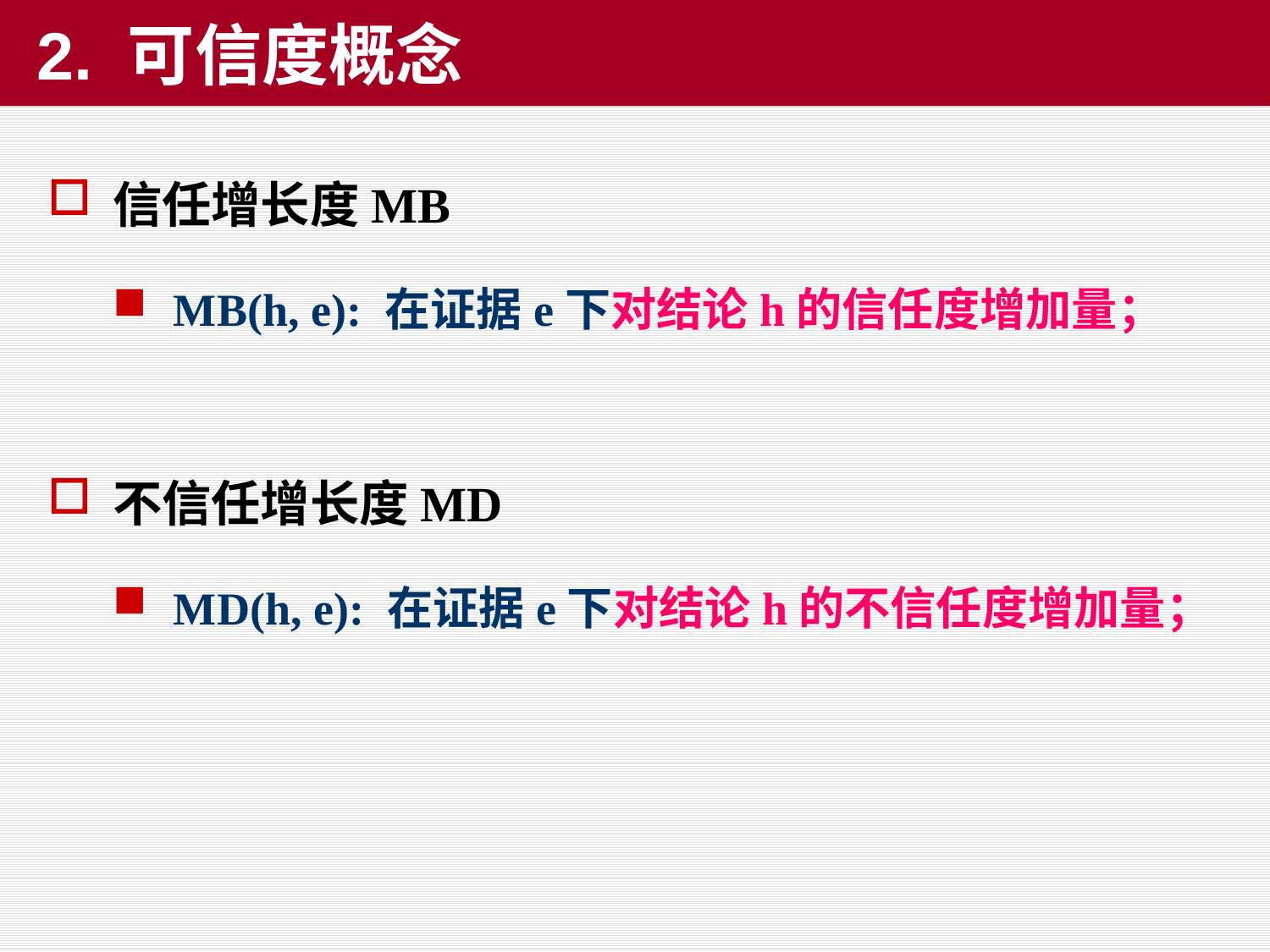

# 2. 可信度概念
信任增长度MB
MB(h, e): 在证据e下对结论h的信任度增加量；

不信任增长度MD
MD(h, e): 在证据e下对结论h的不信任度增加量；